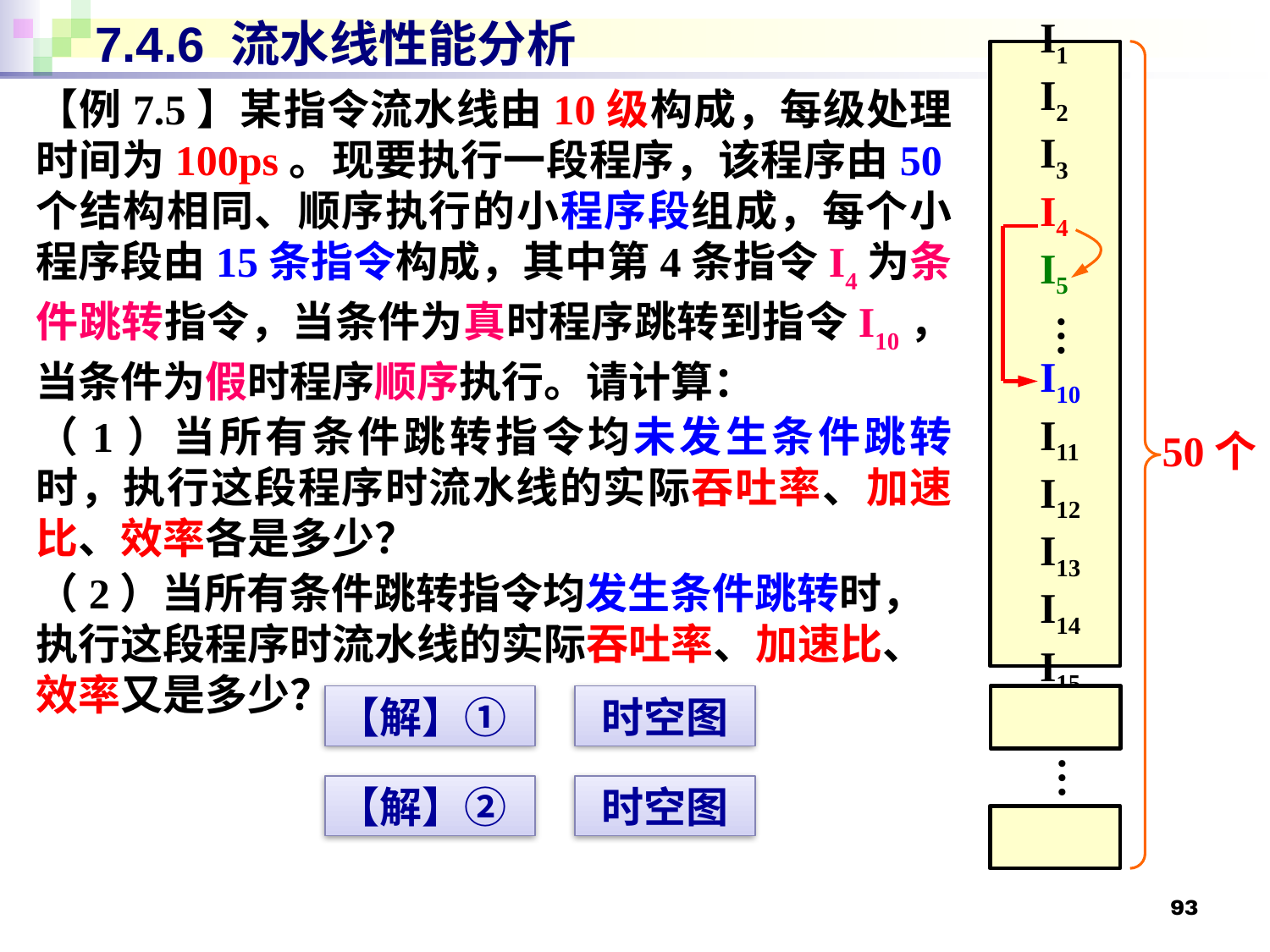

# 7.4.6 流水线性能分析
I1
I2
I3
I4
I5

I10
I11
I12
I13
I14
I15

…
50个

…

【例7.5】某指令流水线由10级构成，每级处理时间为100ps。现要执行一段程序，该程序由50个结构相同、顺序执行的小程序段组成，每个小程序段由15条指令构成，其中第4条指令I4为条件跳转指令，当条件为真时程序跳转到指令I10，当条件为假时程序顺序执行。请计算：
（1）当所有条件跳转指令均未发生条件跳转时，执行这段程序时流水线的实际吞吐率、加速比、效率各是多少？
（2）当所有条件跳转指令均发生条件跳转时，执行这段程序时流水线的实际吞吐率、加速比、效率又是多少？
【解】①
时空图
【解】②
时空图
93